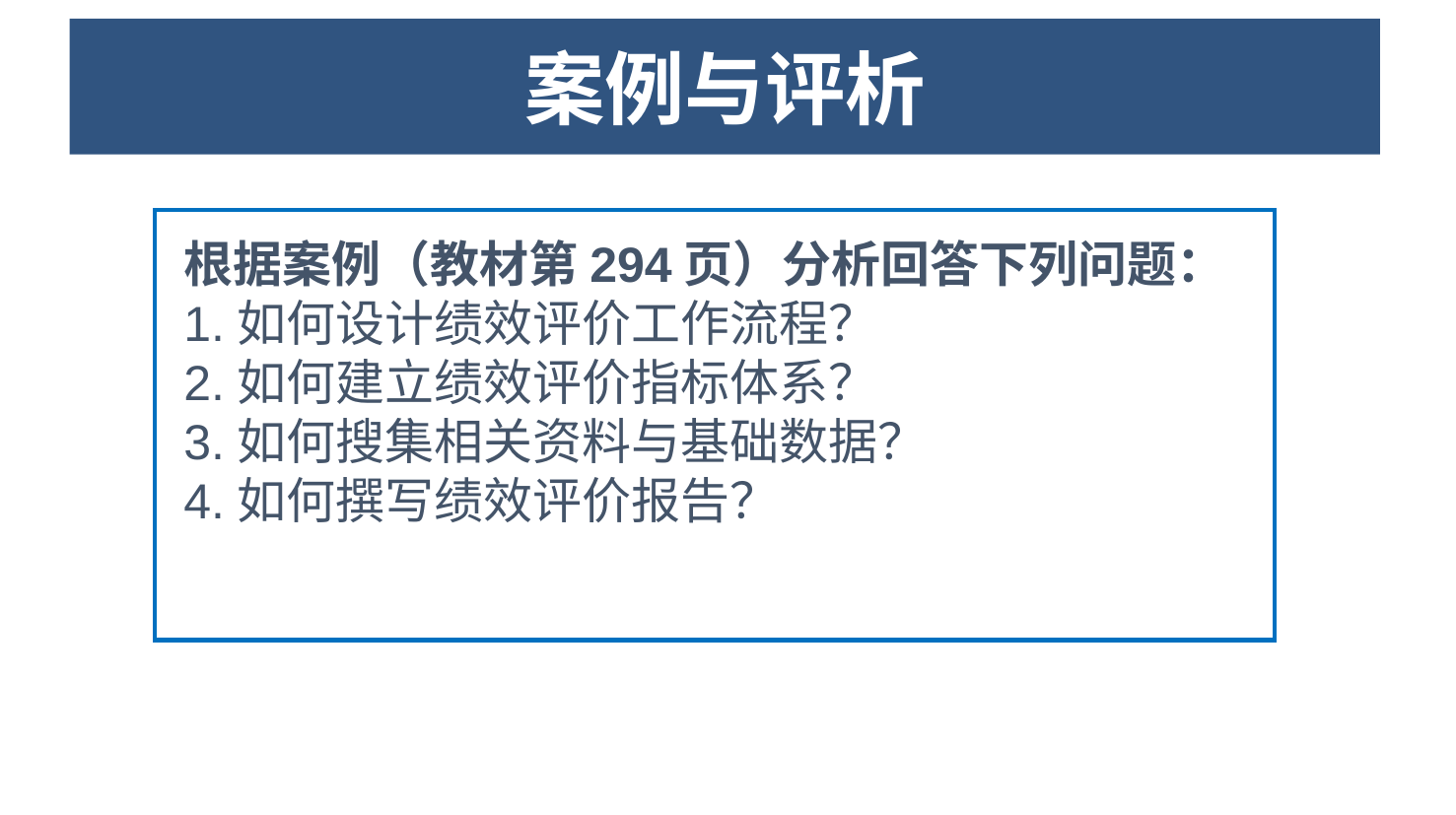

单击添加标题
案例与评析

根据案例（教材第294页）分析回答下列问题：
1.如何设计绩效评价工作流程？
2.如何建立绩效评价指标体系？
3.如何搜集相关资料与基础数据？
4.如何撰写绩效评价报告？
02
03
04